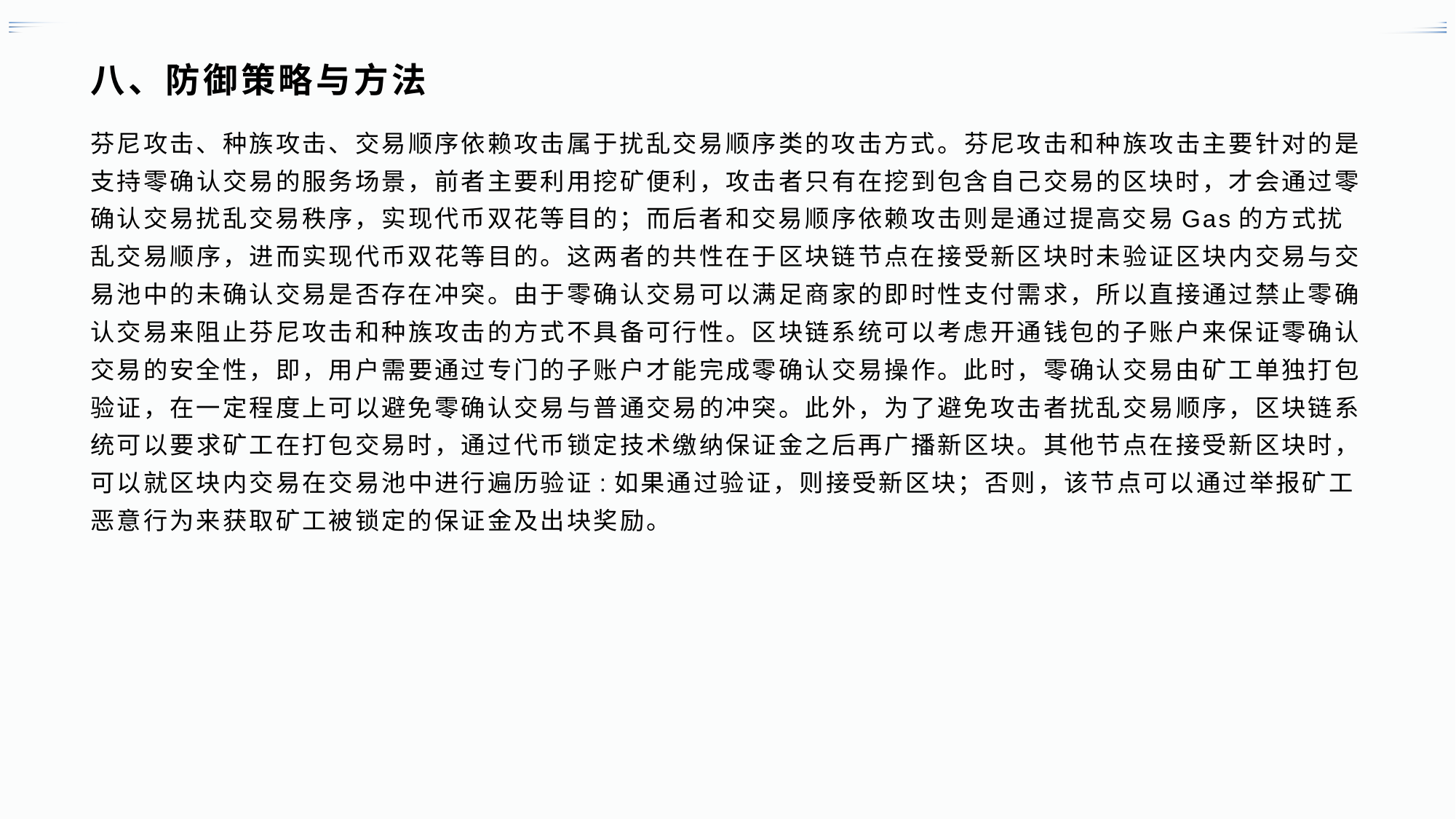

# 八、防御策略与方法
芬尼攻击、种族攻击、交易顺序依赖攻击属于扰乱交易顺序类的攻击方式。芬尼攻击和种族攻击主要针对的是支持零确认交易的服务场景，前者主要利用挖矿便利，攻击者只有在挖到包含自己交易的区块时，才会通过零确认交易扰乱交易秩序，实现代币双花等目的；而后者和交易顺序依赖攻击则是通过提高交易Gas的方式扰乱交易顺序，进而实现代币双花等目的。这两者的共性在于区块链节点在接受新区块时未验证区块内交易与交易池中的未确认交易是否存在冲突。由于零确认交易可以满足商家的即时性支付需求，所以直接通过禁止零确认交易来阻止芬尼攻击和种族攻击的方式不具备可行性。区块链系统可以考虑开通钱包的子账户来保证零确认交易的安全性，即，用户需要通过专门的子账户才能完成零确认交易操作。此时，零确认交易由矿工单独打包验证，在一定程度上可以避免零确认交易与普通交易的冲突。此外，为了避免攻击者扰乱交易顺序，区块链系统可以要求矿工在打包交易时，通过代币锁定技术缴纳保证金之后再广播新区块。其他节点在接受新区块时，可以就区块内交易在交易池中进行遍历验证:如果通过验证，则接受新区块；否则，该节点可以通过举报矿工恶意行为来获取矿工被锁定的保证金及出块奖励。